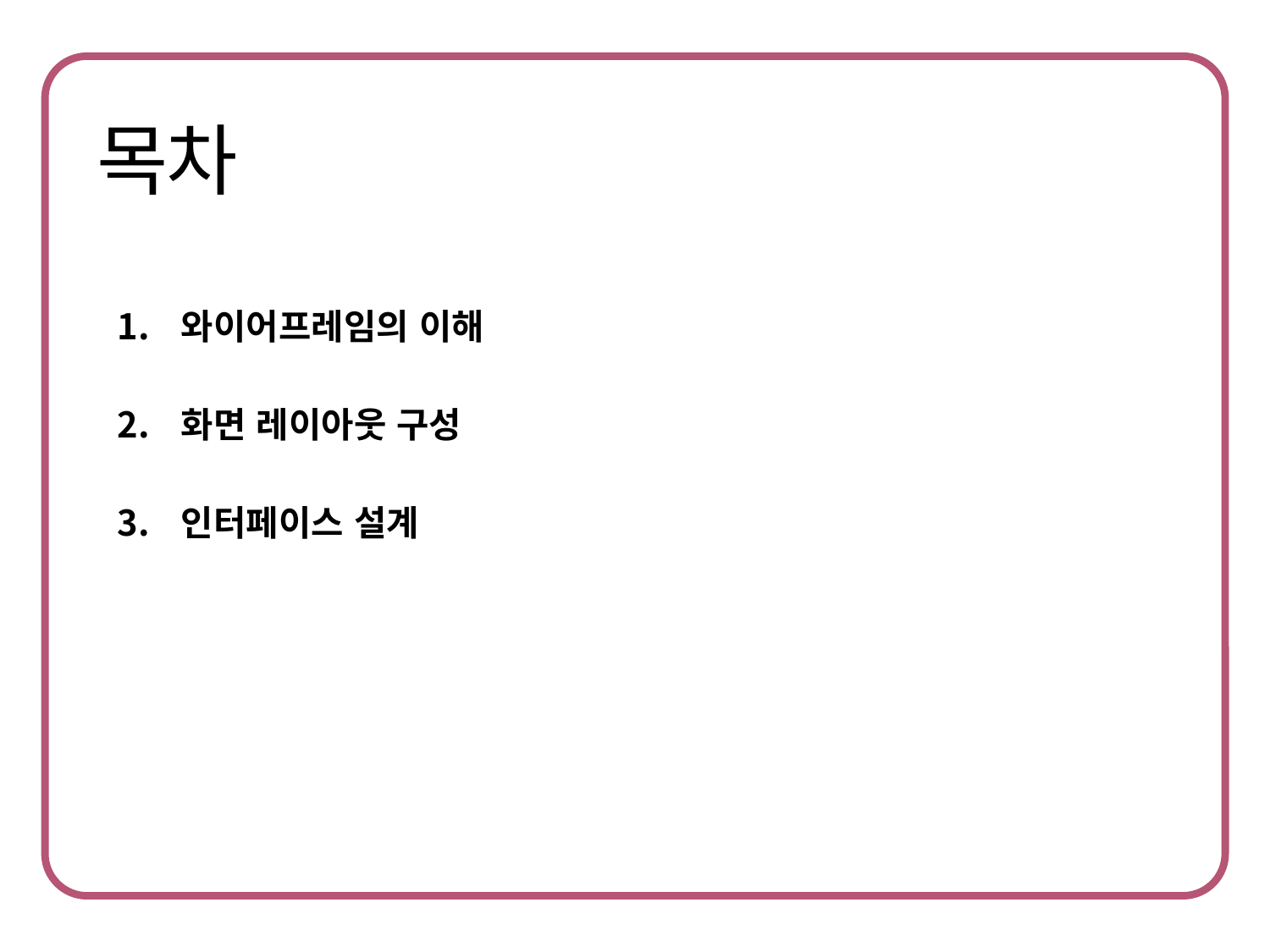

와이어프레임의 이해
화면 레이아웃 구성
인터페이스 설계